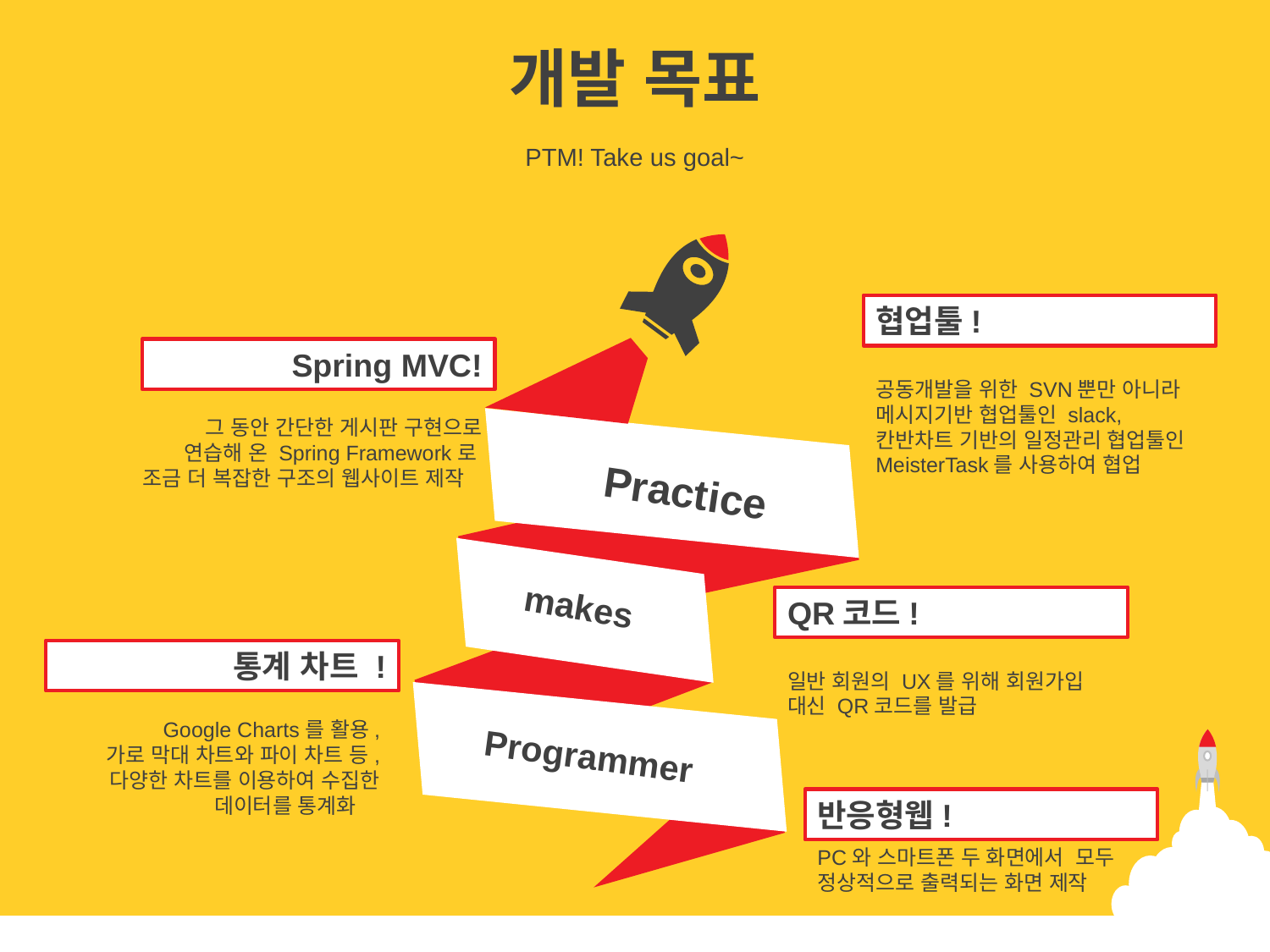

개발 목표
PTM! Take us goal~

협업툴!

공동개발을 위한 SVN뿐만 아니라
메시지기반 협업툴인 slack,
칸반차트 기반의 일정관리 협업툴인 MeisterTask를 사용하여 협업

Spring MVC!

 그 동안 간단한 게시판 구현으로
연습해 온 Spring Framework로
조금 더 복잡한 구조의 웹사이트 제작
Practice
makes
QR코드!

일반 회원의 UX를 위해 회원가입 대신 QR코드를 발급
통계 차트 !

Google Charts를 활용,
가로 막대 차트와 파이 차트 등,
다양한 차트를 이용하여 수집한
데이터를 통계화
Programmer
반응형웹!
PC와 스마트폰 두 화면에서  모두 정상적으로 출력되는 화면 제작